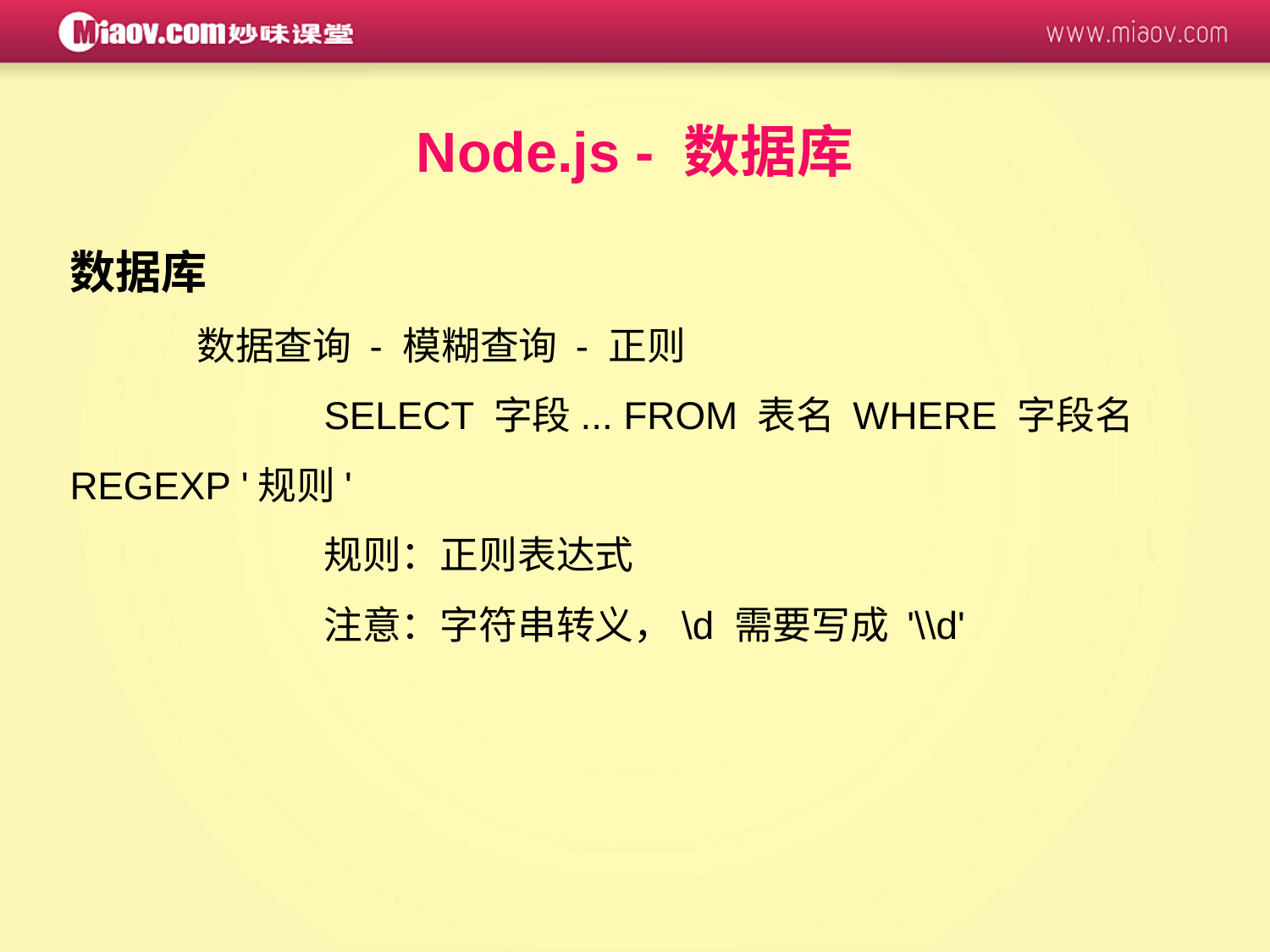

Node.js - 数据库
数据库
	数据查询 - 模糊查询 - 正则
		SELECT 字段... FROM 表名 WHERE 字段名 REGEXP '规则'
		规则：正则表达式
		注意：字符串转义，\d 需要写成 '\\d'